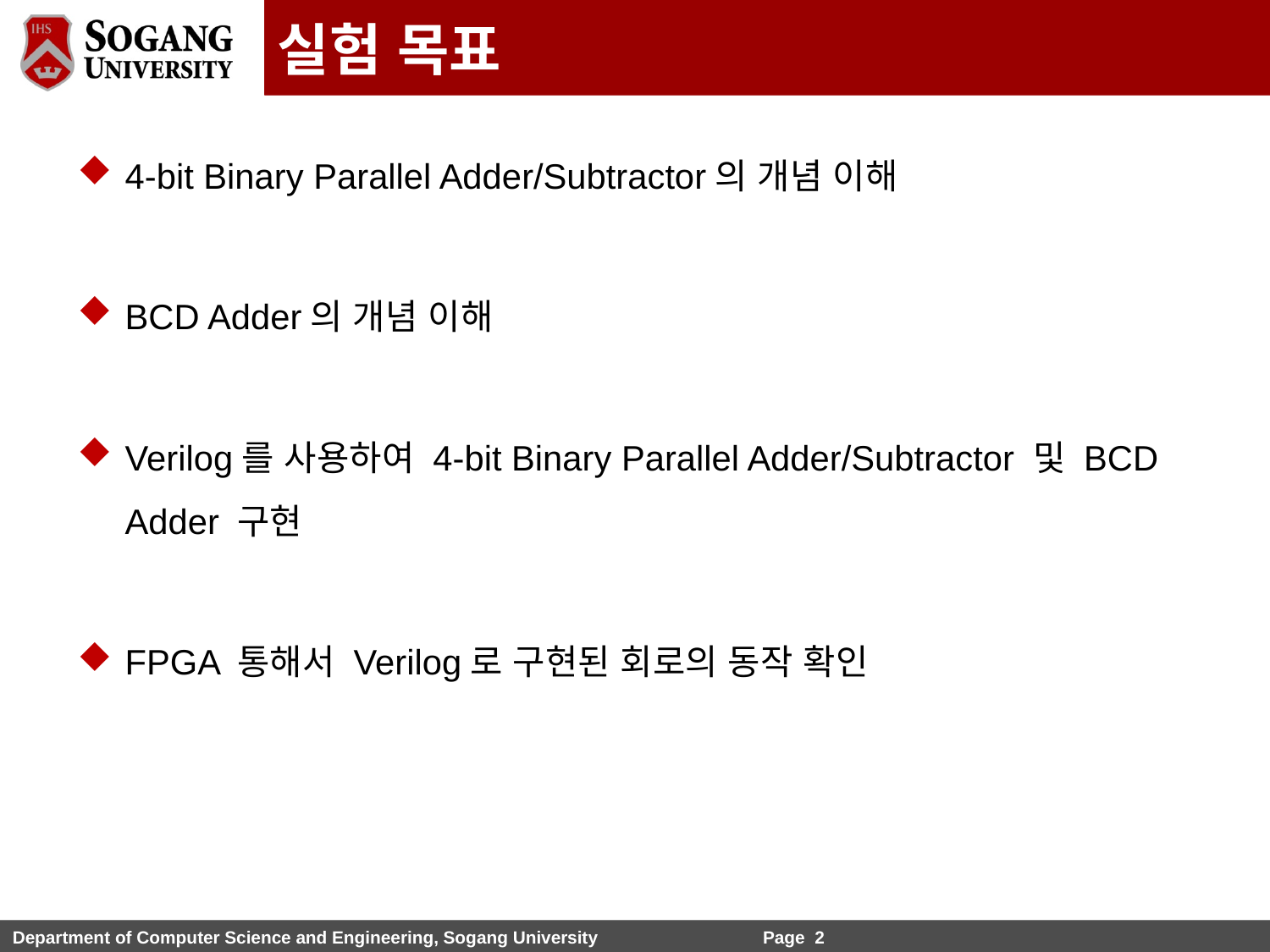

실험 목표
4-bit Binary Parallel Adder/Subtractor의 개념 이해

BCD Adder의 개념 이해

Verilog를 사용하여 4-bit Binary Parallel Adder/Subtractor 및 BCD Adder 구현

FPGA 통해서 Verilog로 구현된 회로의 동작 확인